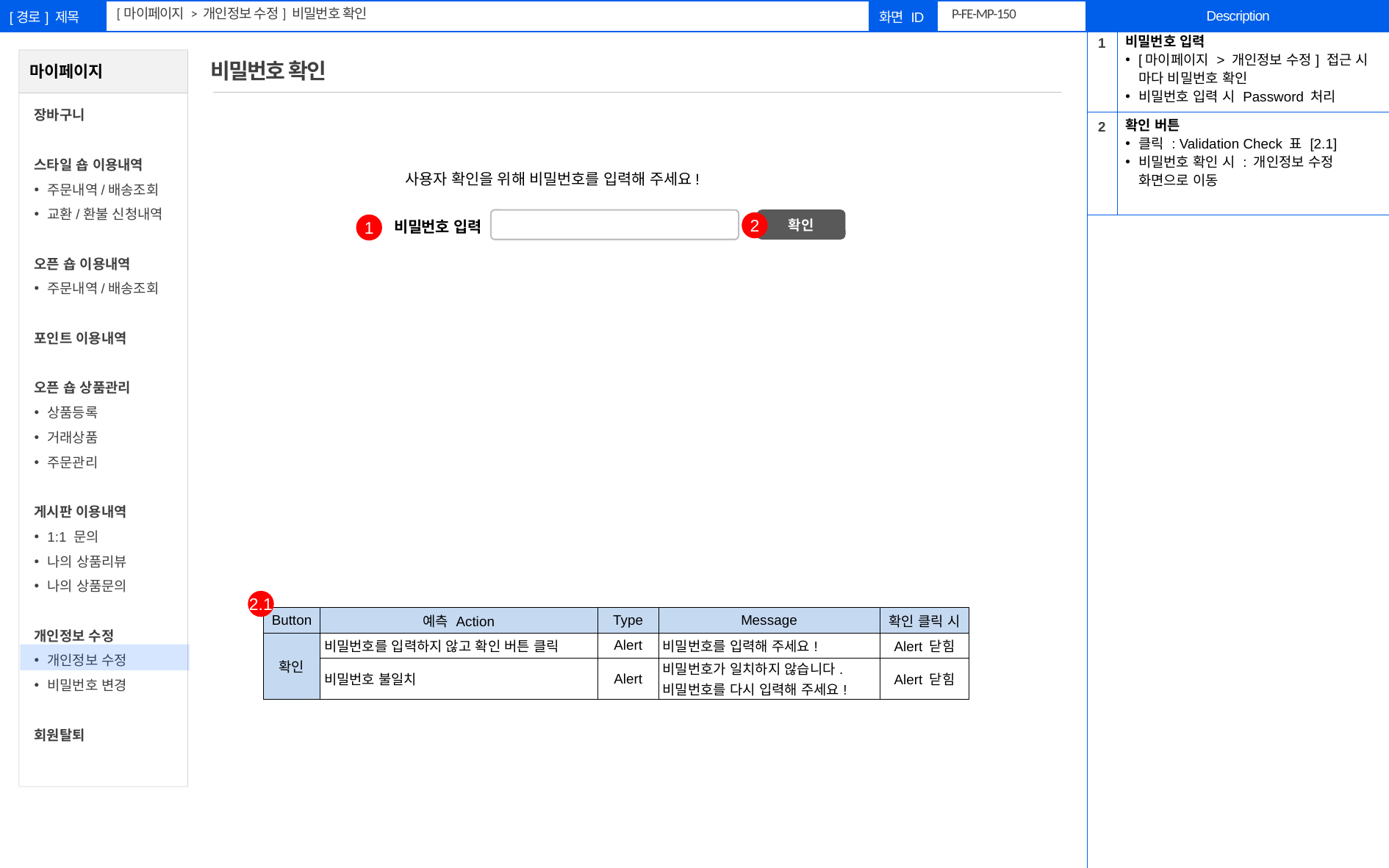

[마이페이지 > 개인정보 수정] 비밀번호 확인
# P-FE-MP-150
| 1 | 비밀번호 입력 [마이페이지 > 개인정보 수정] 접근 시 마다 비밀번호 확인 비밀번호 입력 시 Password 처리 |
| --- | --- |
| 2 | 확인 버튼 클릭 : Validation Check 표 [2.1] 비밀번호 확인 시 : 개인정보 수정 화면으로 이동 |
|  |  |
비밀번호 확인
사용자 확인을 위해 비밀번호를 입력해 주세요!
확인

비밀번호 입력
2
1
2.1
| Button | 예측 Action | Type | Message | 확인 클릭 시 |
| --- | --- | --- | --- | --- |
| 확인 | 비밀번호를 입력하지 않고 확인 버튼 클릭 | Alert | 비밀번호를 입력해 주세요! | Alert 닫힘 |
|  | 비밀번호 불일치 | Alert | 비밀번호가 일치하지 않습니다. 비밀번호를 다시 입력해 주세요! | Alert 닫힘 |